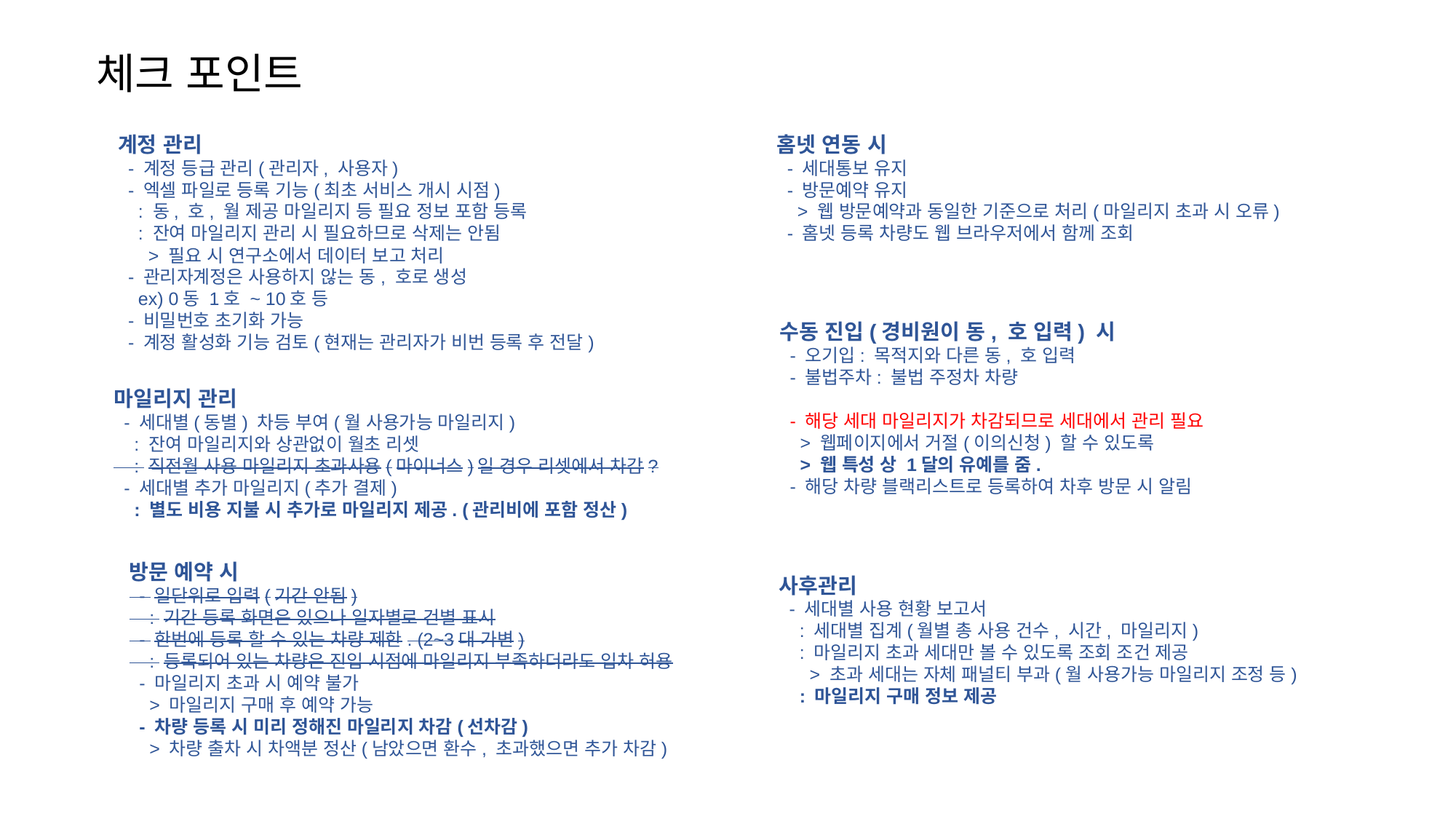

체크 포인트
계정 관리
  - 계정 등급 관리(관리자, 사용자)
  - 엑셀 파일로 등록 기능(최초 서비스 개시 시점)
    : 동, 호, 월 제공 마일리지 등 필요 정보 포함 등록
    : 잔여 마일리지 관리 시 필요하므로 삭제는 안됨
      > 필요 시 연구소에서 데이터 보고 처리
  - 관리자계정은 사용하지 않는 동, 호로 생성
    ex) 0동 1호 ~ 10호 등
  - 비밀번호 초기화 가능
  - 계정 활성화 기능 검토(현재는 관리자가 비번 등록 후 전달)
홈넷 연동 시
  - 세대통보 유지
  - 방문예약 유지
    > 웹 방문예약과 동일한 기준으로 처리(마일리지 초과 시 오류)
  - 홈넷 등록 차량도 웹 브라우저에서 함께 조회
수동 진입(경비원이 동, 호 입력) 시
  - 오기입: 목적지와 다른 동, 호 입력
  - 불법주차: 불법 주정차 차량

  - 해당 세대 마일리지가 차감되므로 세대에서 관리 필요
    > 웹페이지에서 거절(이의신청) 할 수 있도록
    > 웹 특성 상 1달의 유예를 줌.
  - 해당 차량 블랙리스트로 등록하여 차후 방문 시 알림

마일리지 관리
  - 세대별(동별) 차등 부여(월 사용가능 마일리지)
    : 잔여 마일리지와 상관없이 월초 리셋
    : 직전월 사용 마일리지 초과사용(마이너스)일 경우 리셋에서 차감?
  - 세대별 추가 마일리지(추가 결제)
    : 별도 비용 지불 시 추가로 마일리지 제공. (관리비에 포함 정산)
방문 예약 시
  - 일단위로 입력(기간 안됨)
    : 기간 등록 화면은 있으나 일자별로 건별 표시
  - 한번에 등록 할 수 있는 차량 제한. (2~3대 가변)
    : 등록되어 있는 차량은 진입 시점에 마일리지 부족하더라도 입차 허용
  - 마일리지 초과 시 예약 불가
    > 마일리지 구매 후 예약 가능
  - 차량 등록 시 미리 정해진 마일리지 차감(선차감)
    > 차량 출차 시 차액분 정산(남았으면 환수, 초과했으면 추가 차감)
사후관리
  - 세대별 사용 현황 보고서
    : 세대별 집계(월별 총 사용 건수, 시간, 마일리지)
    : 마일리지 초과 세대만 볼 수 있도록 조회 조건 제공
      > 초과 세대는 자체 패널티 부과(월 사용가능 마일리지 조정 등)
    : 마일리지 구매 정보 제공